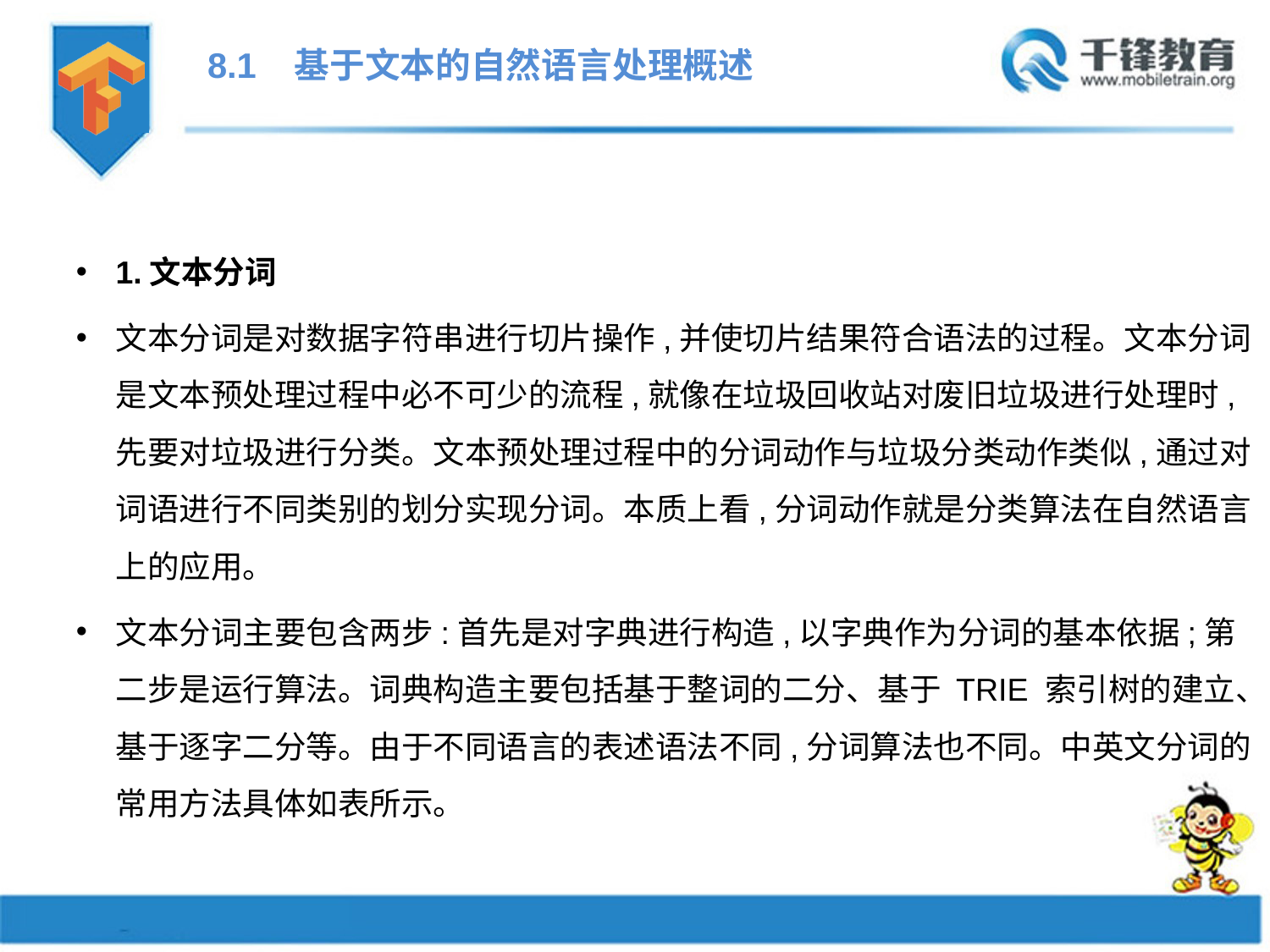

8.1   基于文本的自然语言处理概述
1.文本分词
文本分词是对数据字符串进行切片操作,并使切片结果符合语法的过程。文本分词是文本预处理过程中必不可少的流程,就像在垃圾回收站对废旧垃圾进行处理时,先要对垃圾进行分类。文本预处理过程中的分词动作与垃圾分类动作类似,通过对词语进行不同类别的划分实现分词。本质上看,分词动作就是分类算法在自然语言上的应用。
文本分词主要包含两步:首先是对字典进行构造,以字典作为分词的基本依据;第二步是运行算法。词典构造主要包括基于整词的二分、基于 TRIE 索引树的建立、基于逐字二分等。由于不同语言的表述语法不同,分词算法也不同。中英文分词的常用方法具体如表所示。